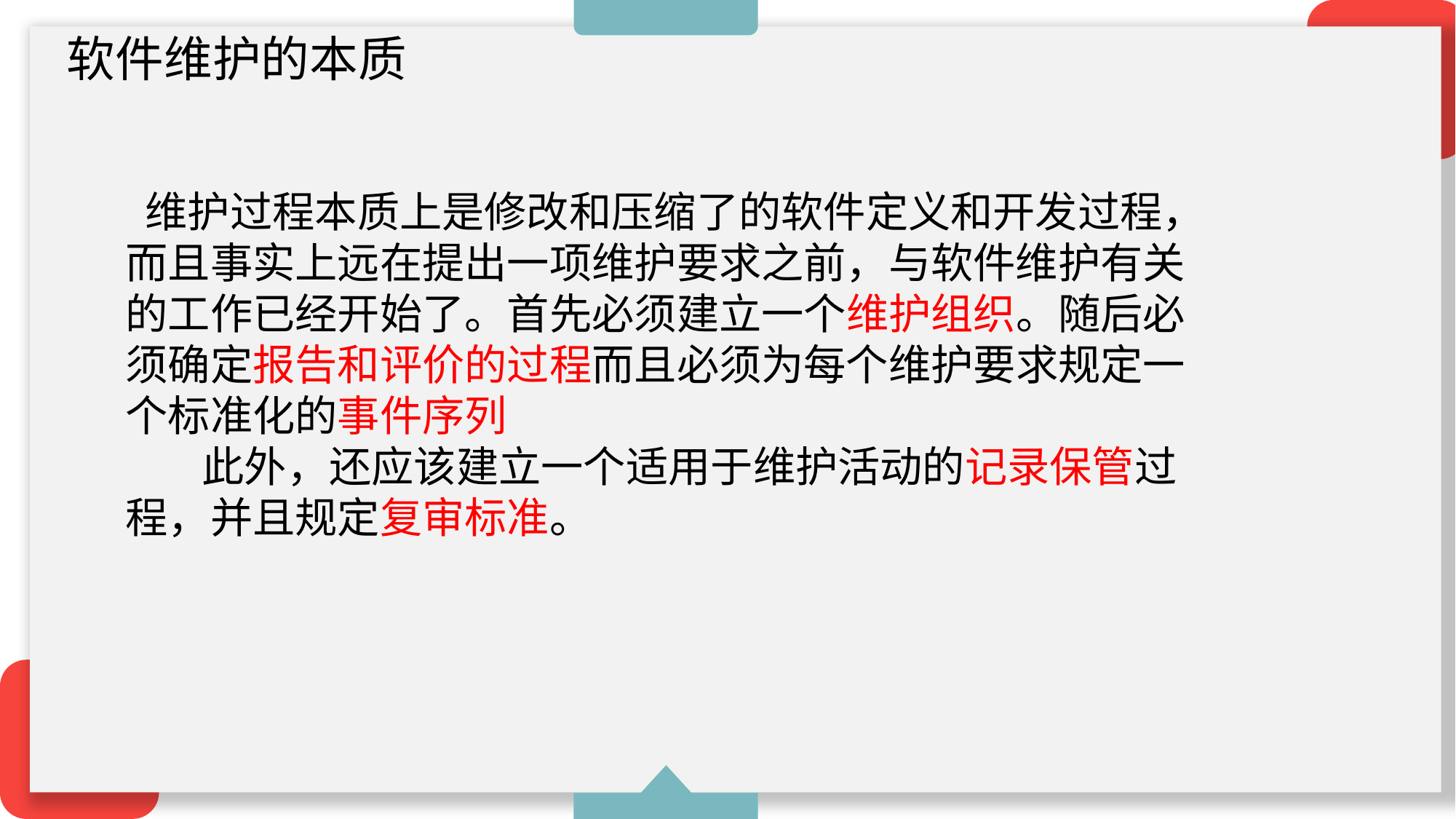

软件维护的本质
 维护过程本质上是修改和压缩了的软件定义和开发过程，而且事实上远在提出一项维护要求之前，与软件维护有关的工作已经开始了。首先必须建立一个维护组织。随后必须确定报告和评价的过程而且必须为每个维护要求规定一个标准化的事件序列
       此外，还应该建立一个适用于维护活动的记录保管过程，并且规定复审标准。